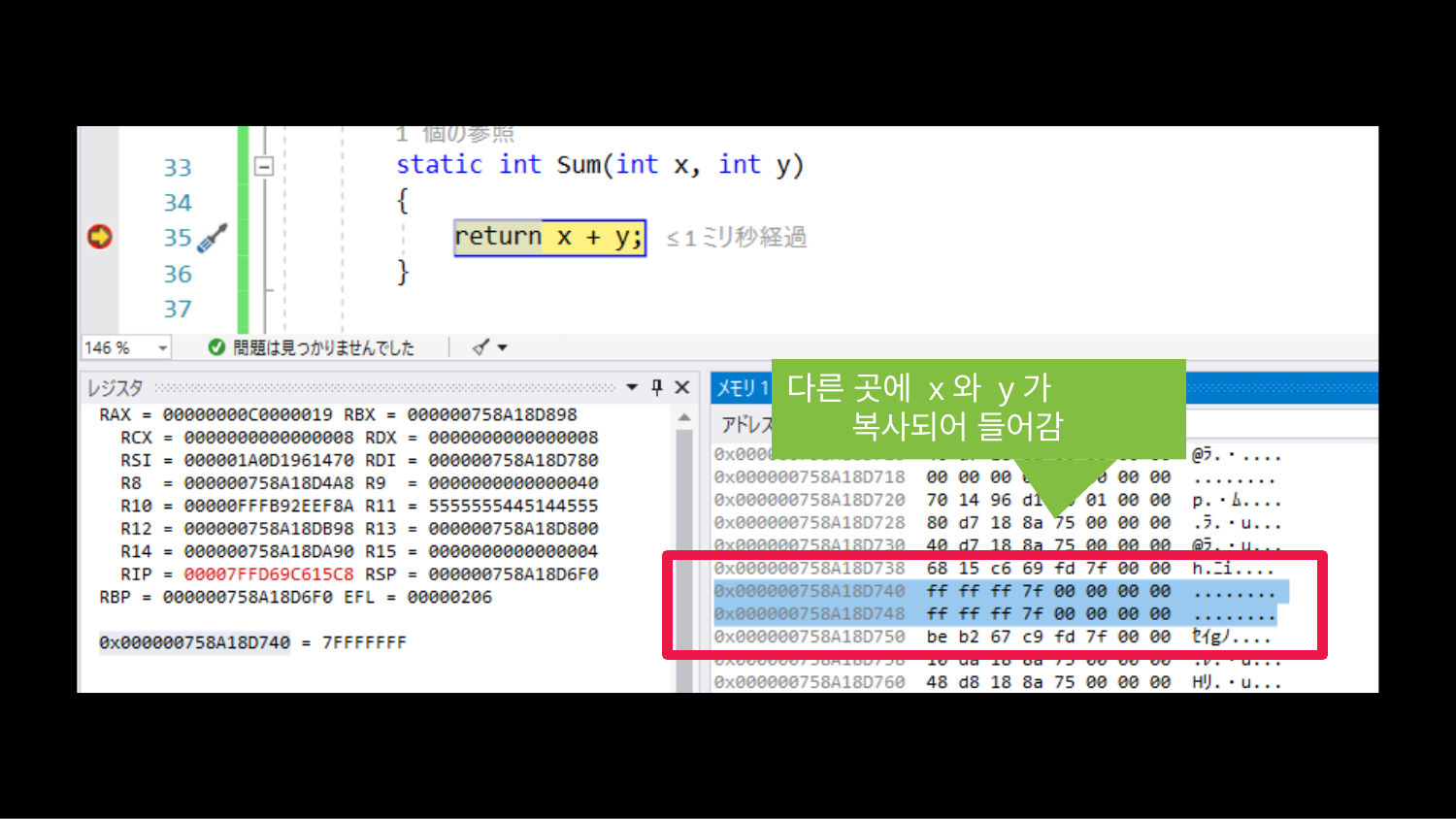

# 다른 곳에 x와 y가 복사되어 들어감